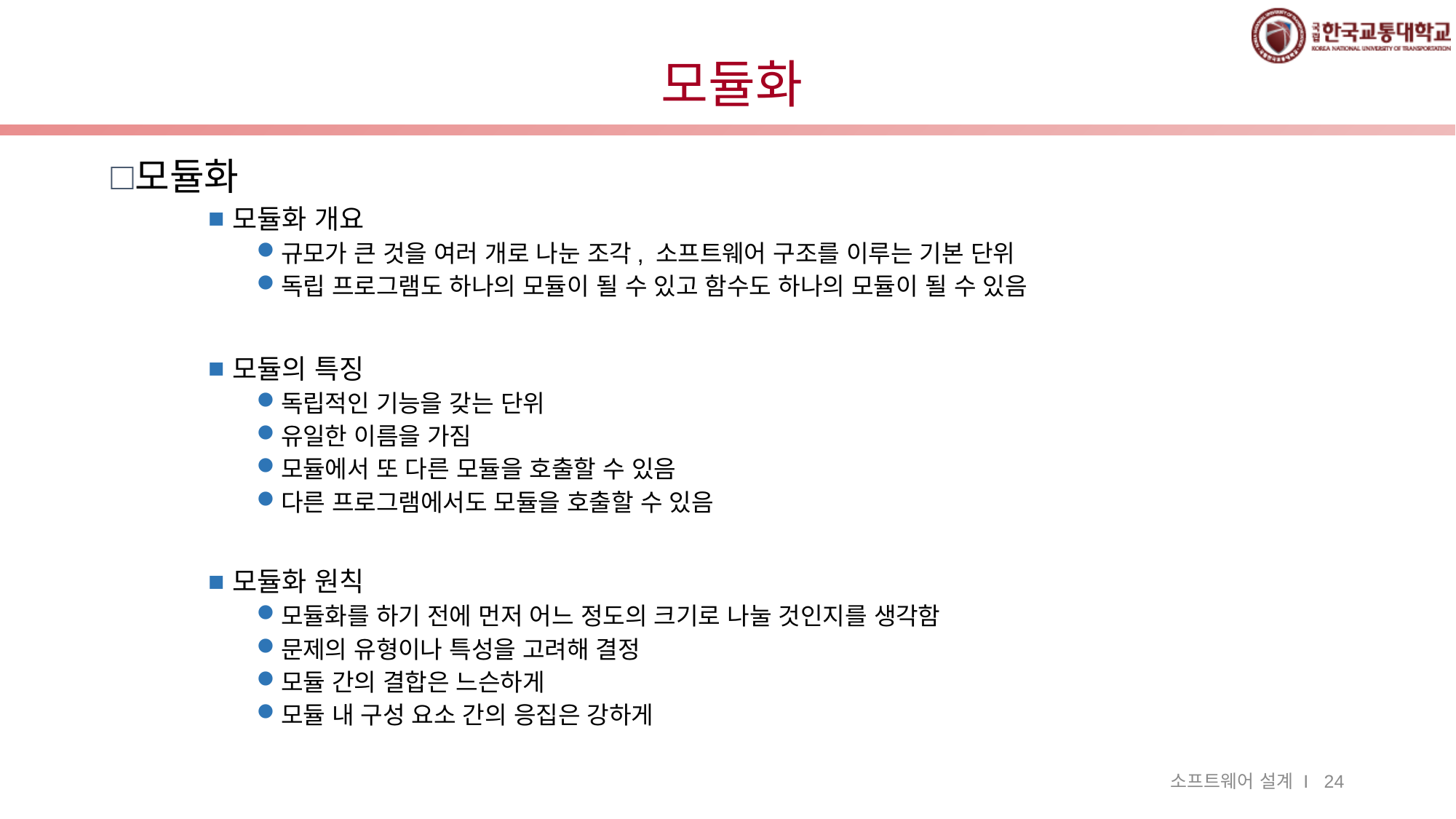

# 모듈화
모듈화
모듈화 개요
규모가 큰 것을 여러 개로 나눈 조각, 소프트웨어 구조를 이루는 기본 단위
독립 프로그램도 하나의 모듈이 될 수 있고 함수도 하나의 모듈이 될 수 있음

모듈의 특징
독립적인 기능을 갖는 단위
유일한 이름을 가짐
모듈에서 또 다른 모듈을 호출할 수 있음
다른 프로그램에서도 모듈을 호출할 수 있음

모듈화 원칙
모듈화를 하기 전에 먼저 어느 정도의 크기로 나눌 것인지를 생각함
문제의 유형이나 특성을 고려해 결정
모듈 간의 결합은 느슨하게
모듈 내 구성 요소 간의 응집은 강하게
소프트웨어 설계 I   24